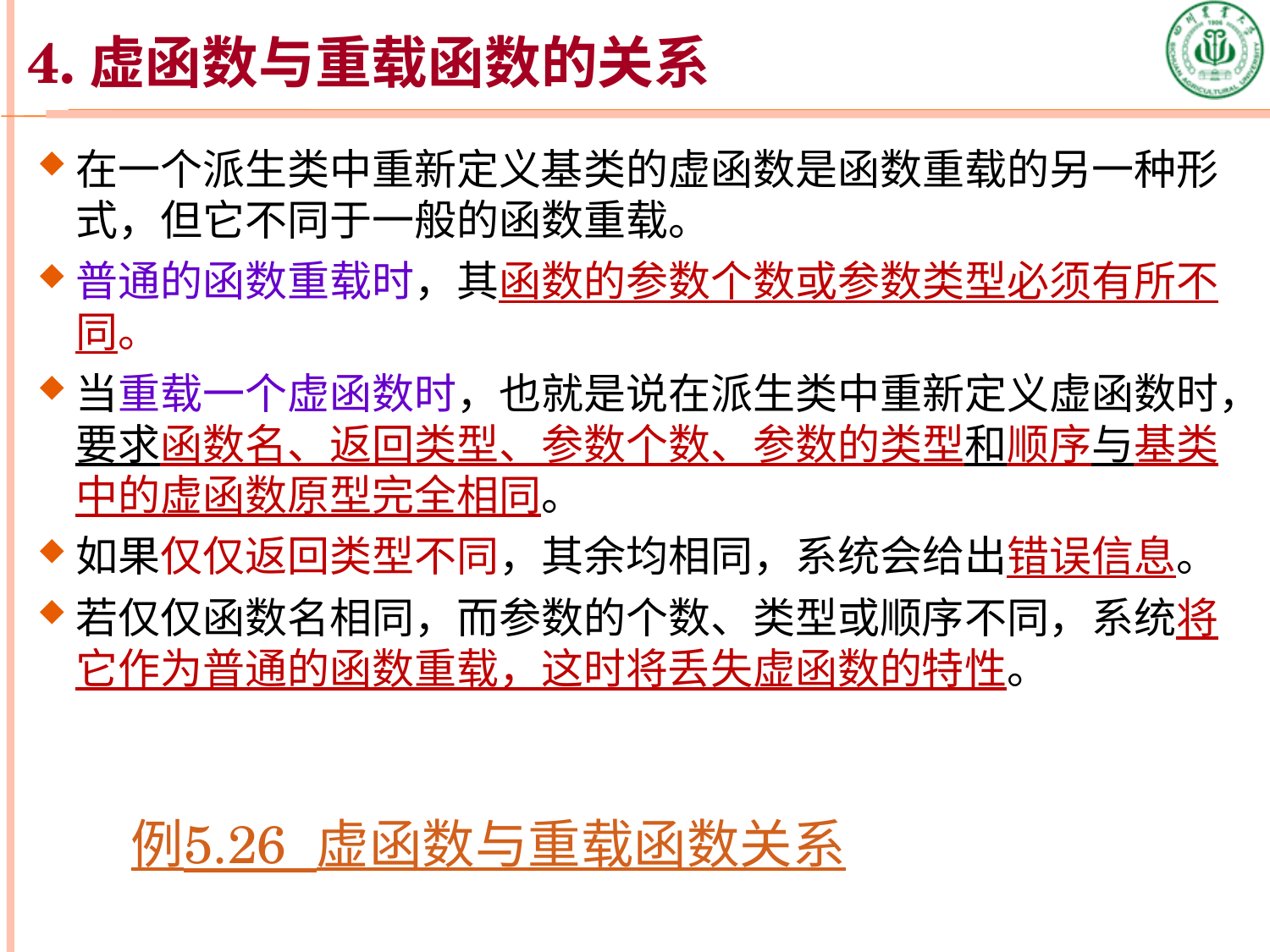

# 4.虚函数与重载函数的关系
在一个派生类中重新定义基类的虚函数是函数重载的另一种形式，但它不同于一般的函数重载。
普通的函数重载时，其函数的参数个数或参数类型必须有所不同。
当重载一个虚函数时，也就是说在派生类中重新定义虚函数时，要求函数名、返回类型、参数个数、参数的类型和顺序与基类中的虚函数原型完全相同。
如果仅仅返回类型不同，其余均相同，系统会给出错误信息。
若仅仅函数名相同，而参数的个数、类型或顺序不同，系统将它作为普通的函数重载，这时将丢失虚函数的特性。
例5.26  虚函数与重载函数关系